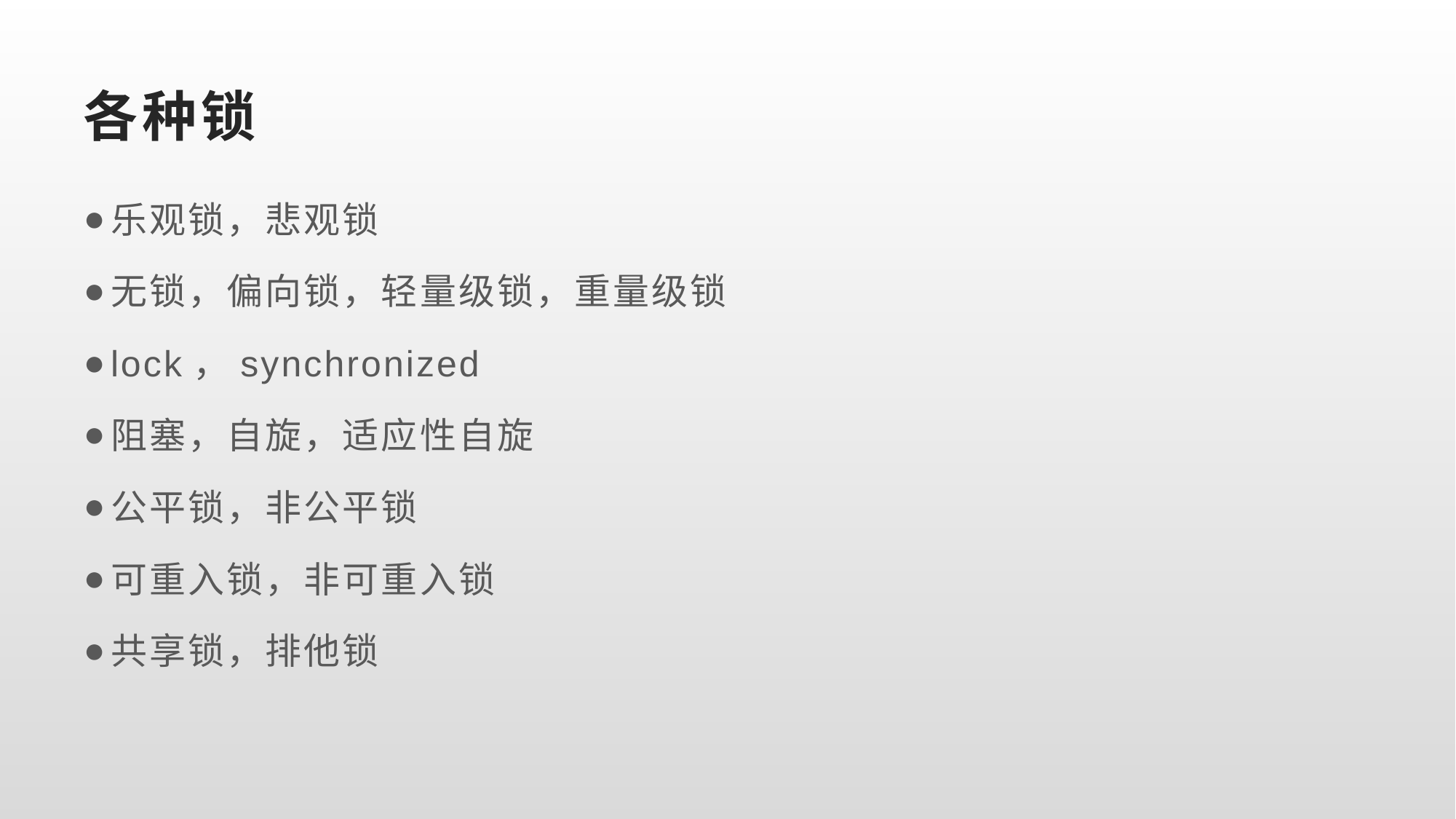

# 各种锁
乐观锁，悲观锁
无锁，偏向锁，轻量级锁，重量级锁
lock，synchronized
阻塞，自旋，适应性自旋
公平锁，非公平锁
可重入锁，非可重入锁
共享锁，排他锁